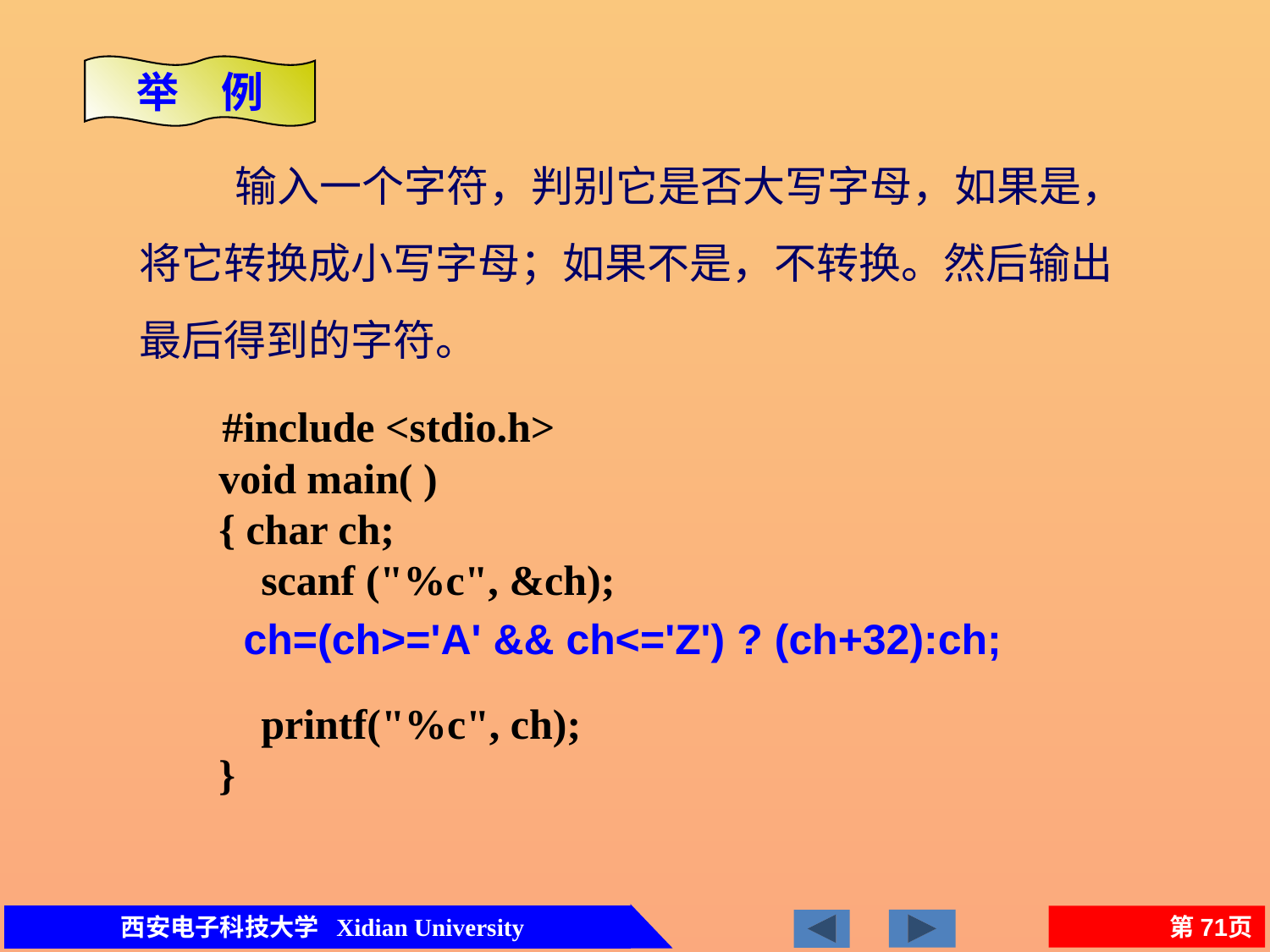

举　例
         输入一个字符，判别它是否大写字母，如果是，
将它转换成小写字母；如果不是，不转换。然后输出
最后得到的字符。
  #include <stdio.h>
  void main( )
  { char ch;
      scanf ("%c", &ch);

      printf("%c", ch);
  }
   ch=(ch>='A' && ch<='Z') ? (ch+32):ch;